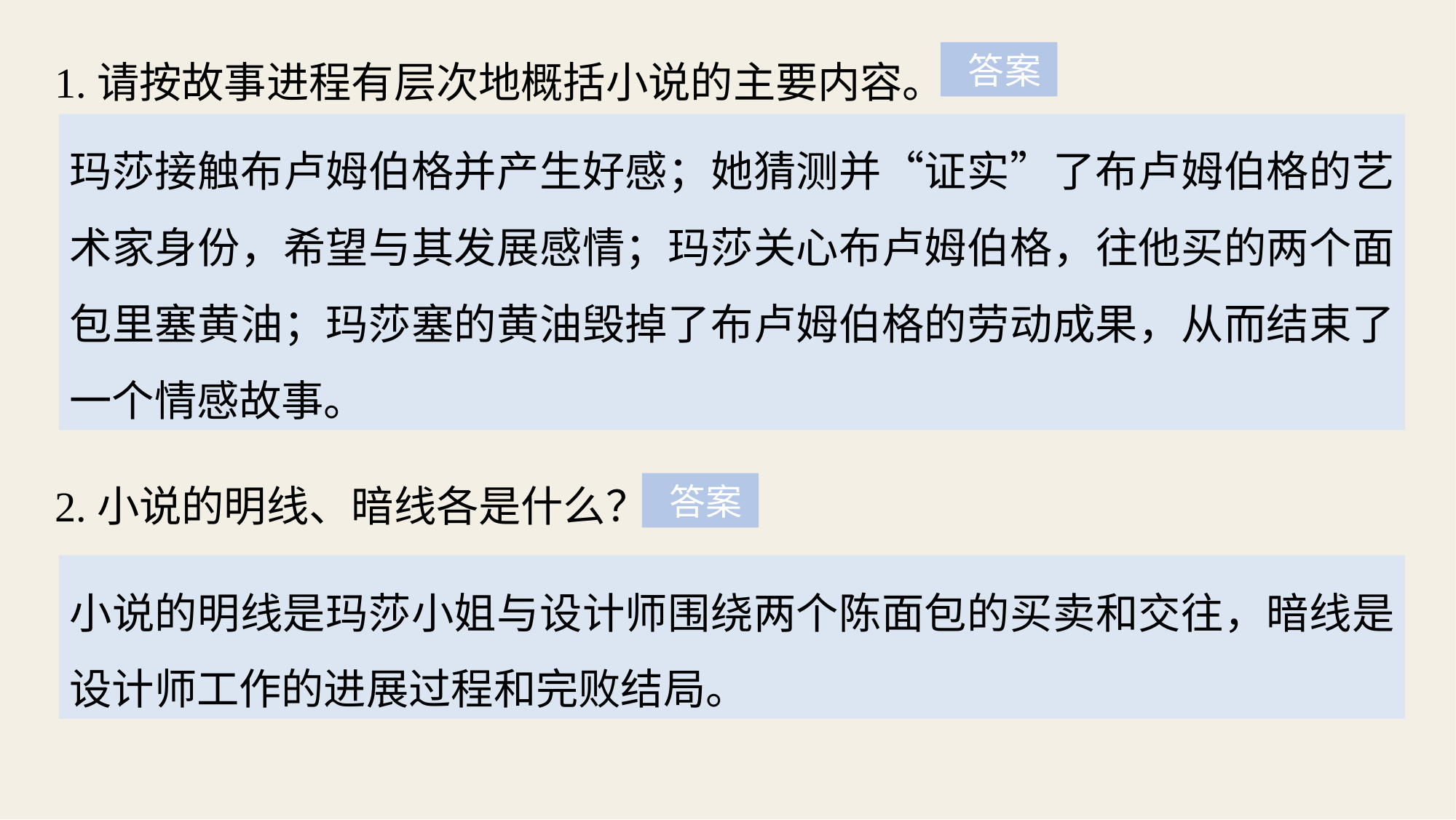

1.请按故事进程有层次地概括小说的主要内容。
 答案
玛莎接触布卢姆伯格并产生好感；她猜测并“证实”了布卢姆伯格的艺术家身份，希望与其发展感情；玛莎关心布卢姆伯格，往他买的两个面包里塞黄油；玛莎塞的黄油毁掉了布卢姆伯格的劳动成果，从而结束了一个情感故事。
2.小说的明线、暗线各是什么？
 答案
小说的明线是玛莎小姐与设计师围绕两个陈面包的买卖和交往，暗线是设计师工作的进展过程和完败结局。